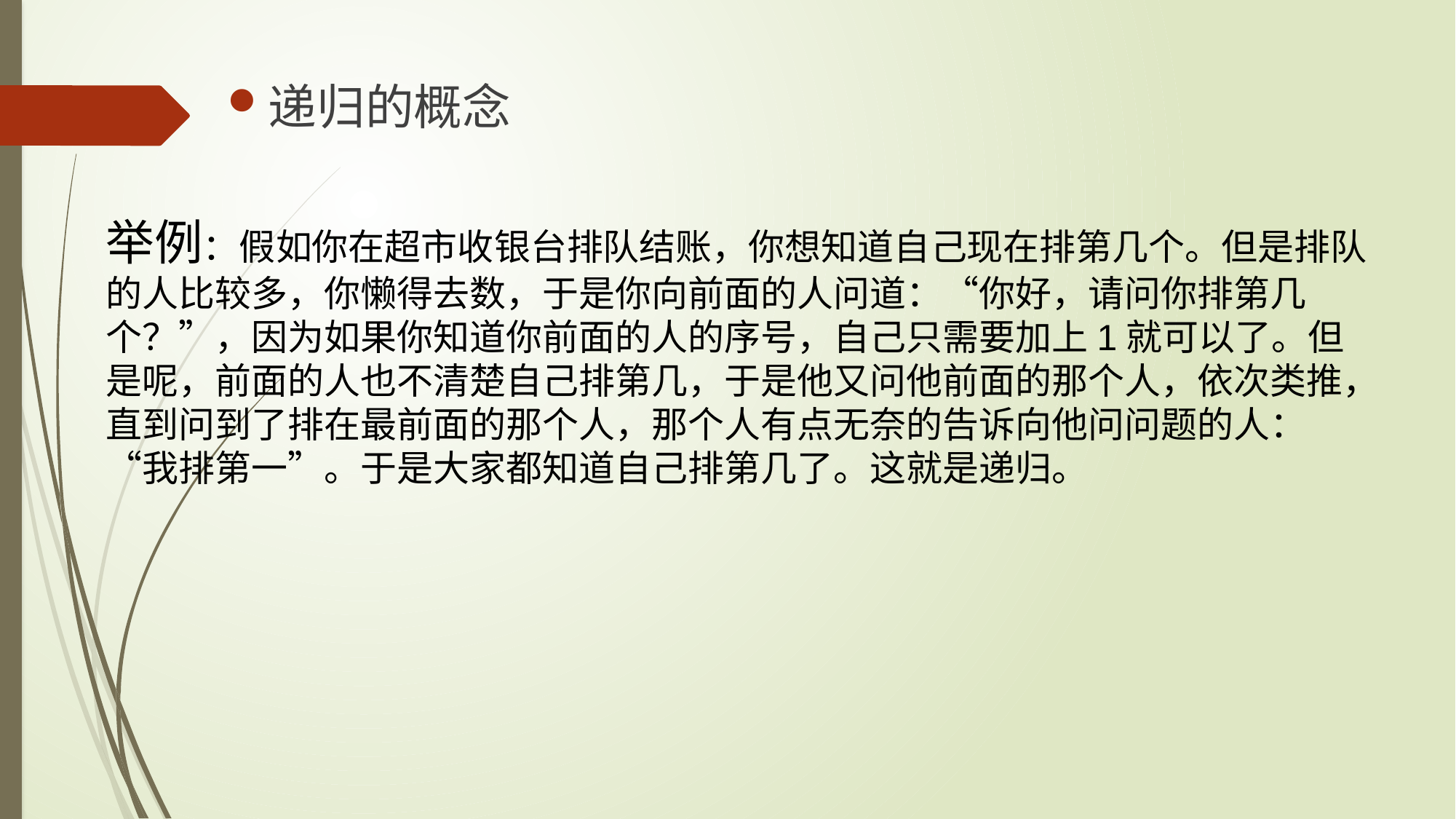

递归的概念
举例：假如你在超市收银台排队结账，你想知道自己现在排第几个。但是排队的人比较多，你懒得去数，于是你向前面的人问道：“你好，请问你排第几个？”，因为如果你知道你前面的人的序号，自己只需要加上1就可以了。但是呢，前面的人也不清楚自己排第几，于是他又问他前面的那个人，依次类推，直到问到了排在最前面的那个人，那个人有点无奈的告诉向他问问题的人：“我排第一”。于是大家都知道自己排第几了。这就是递归。